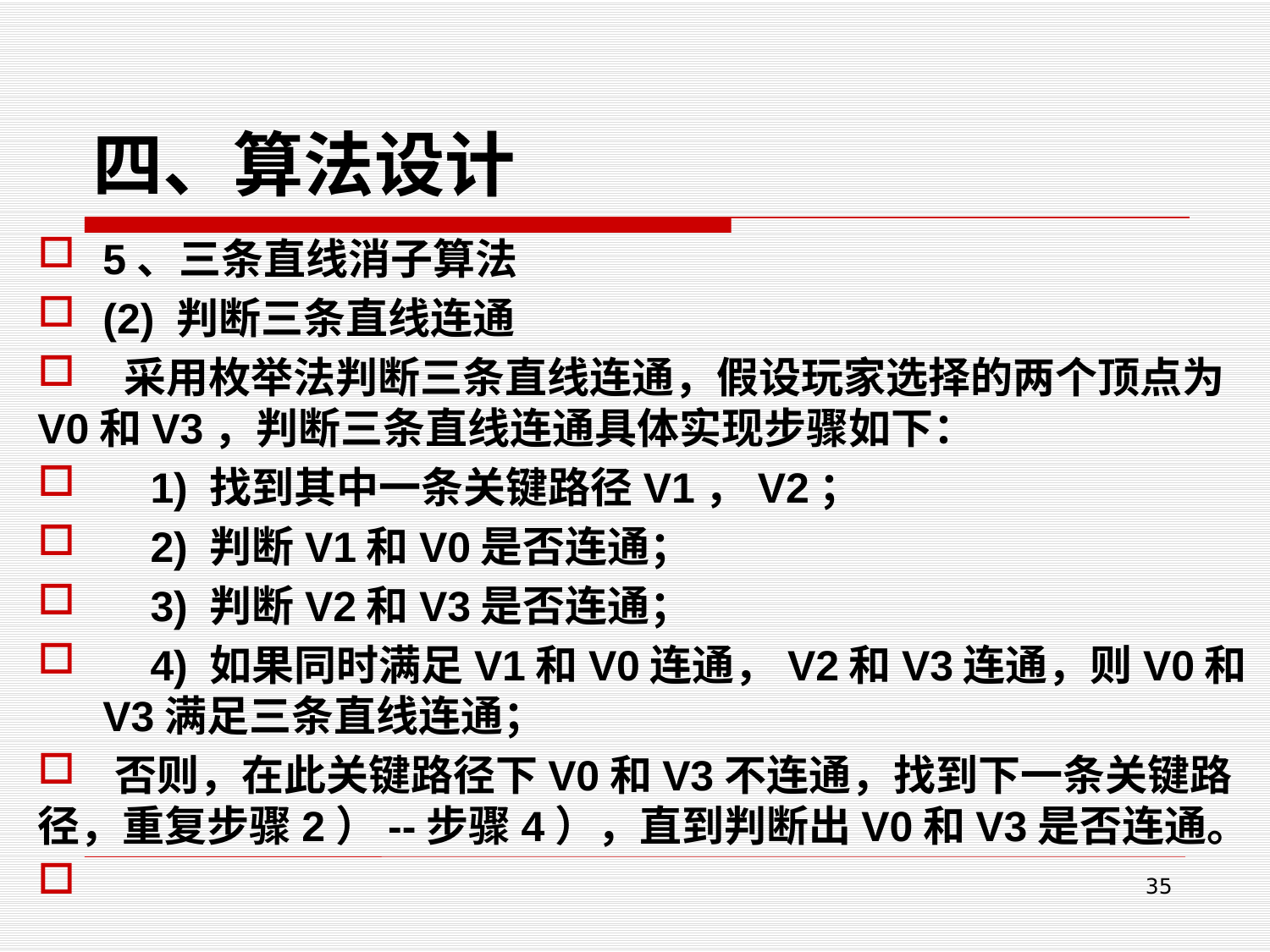

# 四、算法设计
5、三条直线消子算法
(2) 判断三条直线连通
    采用枚举法判断三条直线连通，假设玩家选择的两个顶点为V0和V3，判断三条直线连通具体实现步骤如下：
    1) 找到其中一条关键路径V1，V2；
    2) 判断V1和V0是否连通；
    3) 判断V2和V3是否连通；
    4) 如果同时满足V1和V0连通，V2和V3连通，则V0和V3满足三条直线连通；
   否则，在此关键路径下V0和V3不连通，找到下一条关键路径，重复步骤2）--步骤4），直到判断出V0和V3是否连通。

35